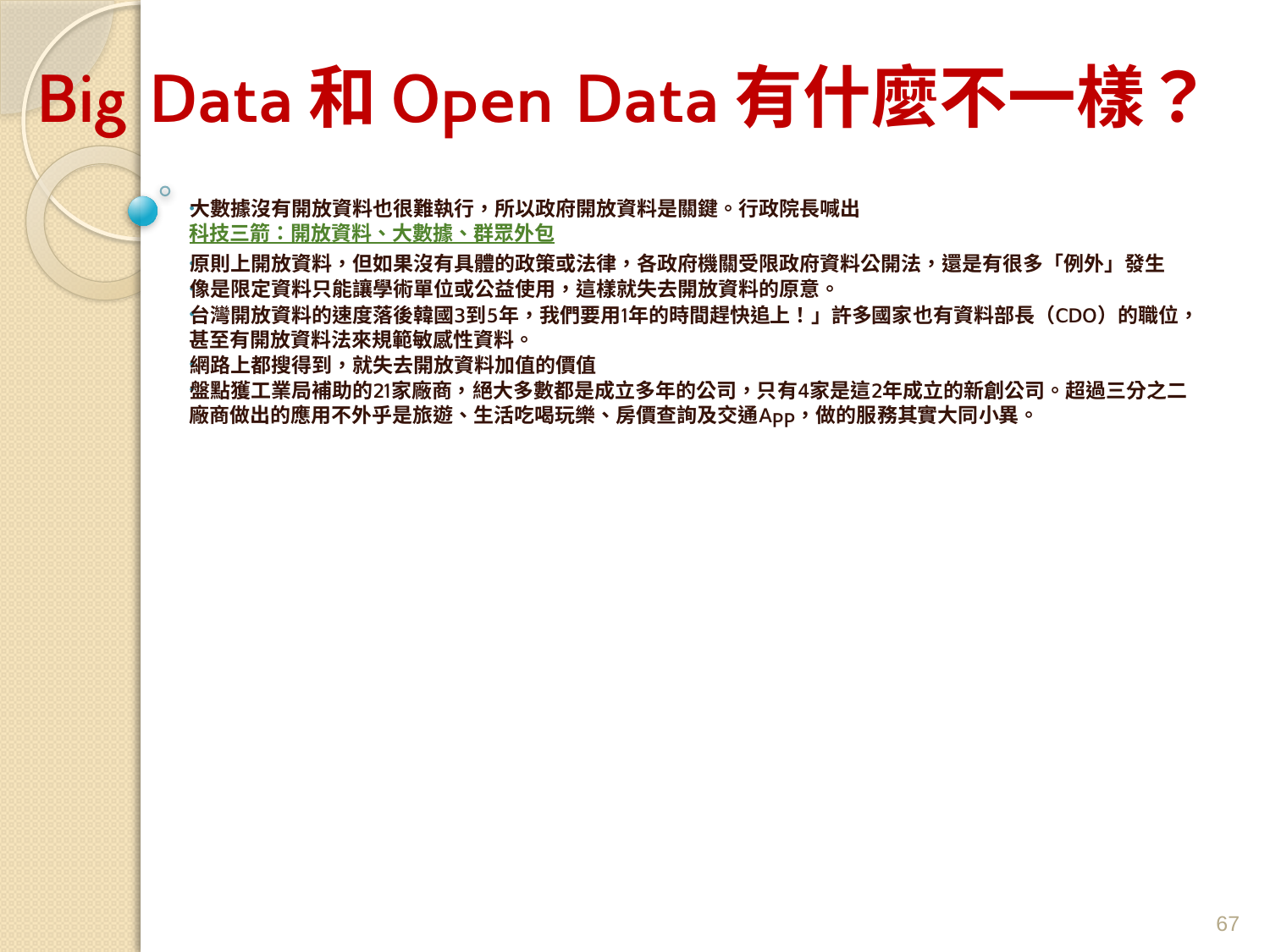

# Big Data和Open Data有什麼不一樣？
大數據沒有開放資料也很難執行，所以政府開放資料是關鍵。行政院長喊出科技三箭：開放資料、大數據、群眾外包
原則上開放資料，但如果沒有具體的政策或法律，各政府機關受限政府資料公開法，還是有很多「例外」發生
像是限定資料只能讓學術單位或公益使用，這樣就失去開放資料的原意。
台灣開放資料的速度落後韓國3到5年，我們要用1年的時間趕快追上！」許多國家也有資料部長（CDO）的職位，甚至有開放資料法來規範敏感性資料。
網路上都搜得到，就失去開放資料加值的價值
盤點獲工業局補助的21家廠商，絕大多數都是成立多年的公司，只有4家是這2年成立的新創公司。超過三分之二廠商做出的應用不外乎是旅遊、生活吃喝玩樂、房價查詢及交通App，做的服務其實大同小異。

67